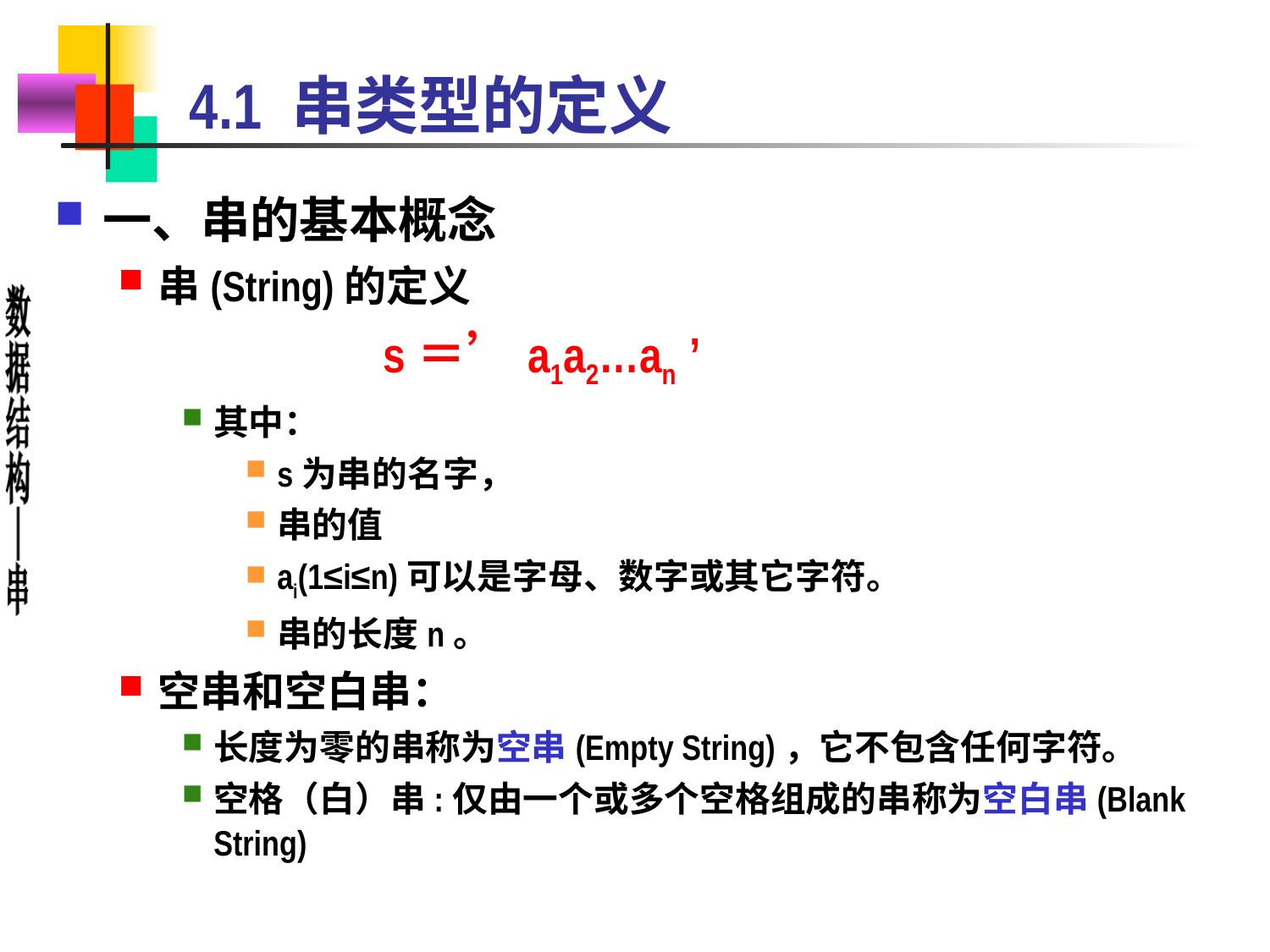

# 4.1 串类型的定义
一、串的基本概念
串(String)的定义
                         s＝’a1a2…an  ’
其中：
s为串的名字，
串的值
ai(1≤i≤n)可以是字母、数字或其它字符。
串的长度n。
空串和空白串：
长度为零的串称为空串(Empty String)，它不包含任何字符。
空格（白）串:仅由一个或多个空格组成的串称为空白串(Blank String)